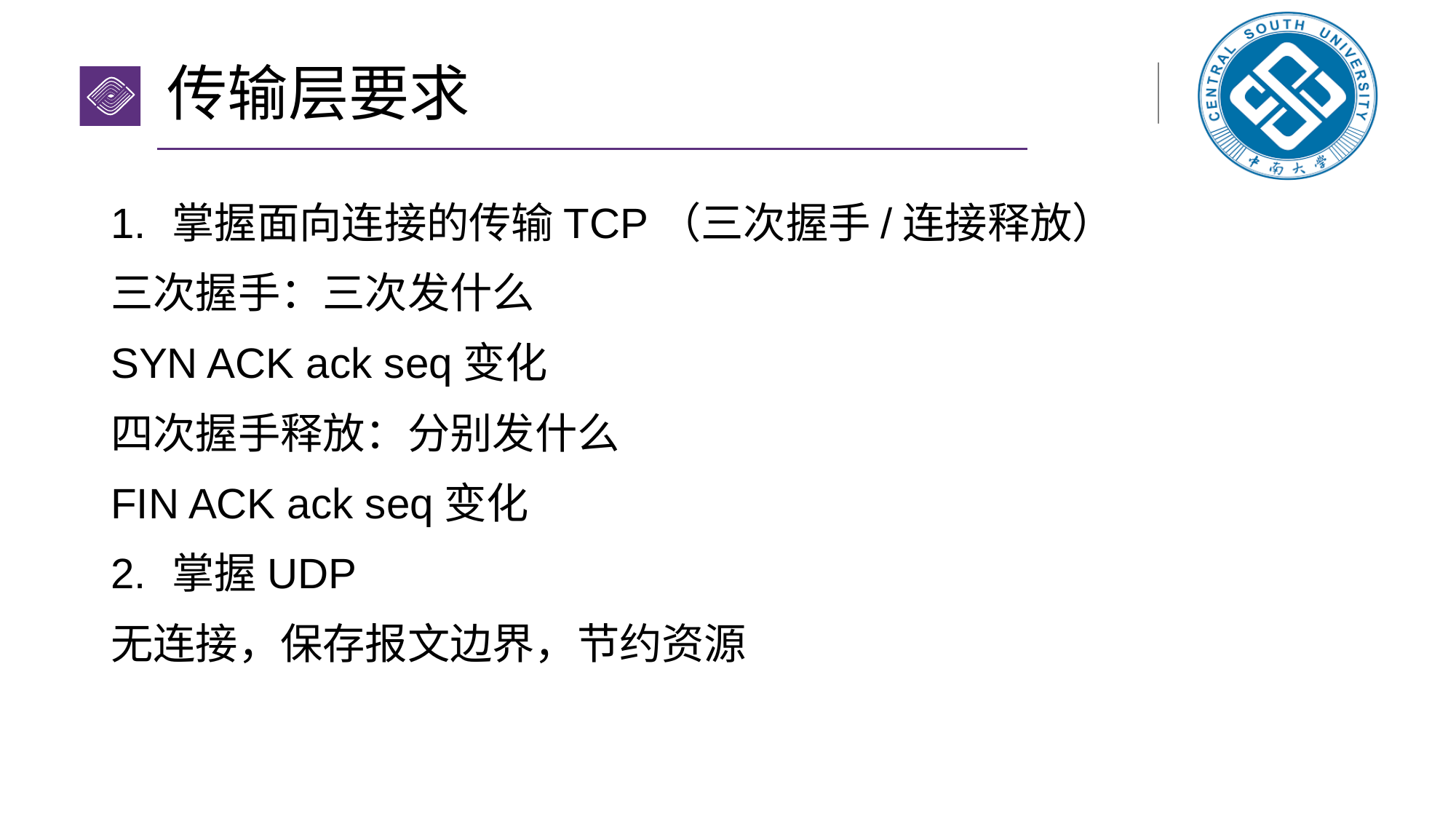

# 传输层要求
掌握面向连接的传输TCP（三次握手/连接释放）
三次握手：三次发什么
SYN ACK ack seq变化
四次握手释放：分别发什么
FIN ACK ack seq变化
掌握UDP
无连接，保存报文边界，节约资源

22